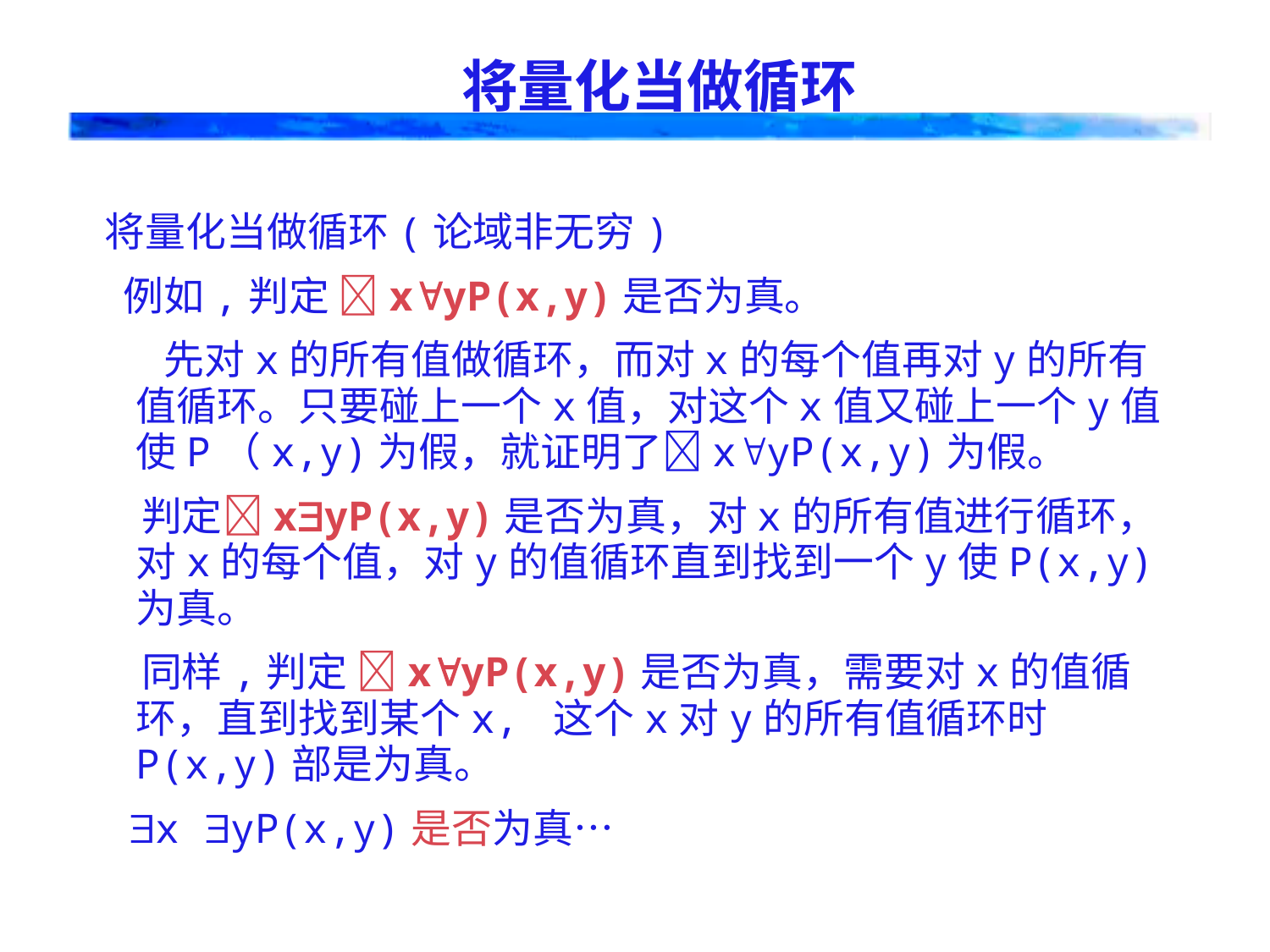

将量化当做循环
将量化当做循环(论域非无穷)
 例如,判定 ∀x∀yP(x,y)是否为真。
	  先对x的所有值做循环，而对x的每个值再对y的所有值循环。只要碰上一个x值，对这个x值又碰上一个y值使P（x,y)为假，就证明了∀x∀yP(x,y)为假。
   判定∀x∃yP(x,y)是否为真，对x的所有值进行循环，对x的每个值，对y的值循环直到找到一个y使P(x,y)为真。
   同样,判定 ∃x∀yP(x,y)是否为真，需要对x的值循环，直到找到某个x, 这个x对y的所有值循环时P(x,y)部是为真。
 ∃x ∃yP(x,y)是否为真…